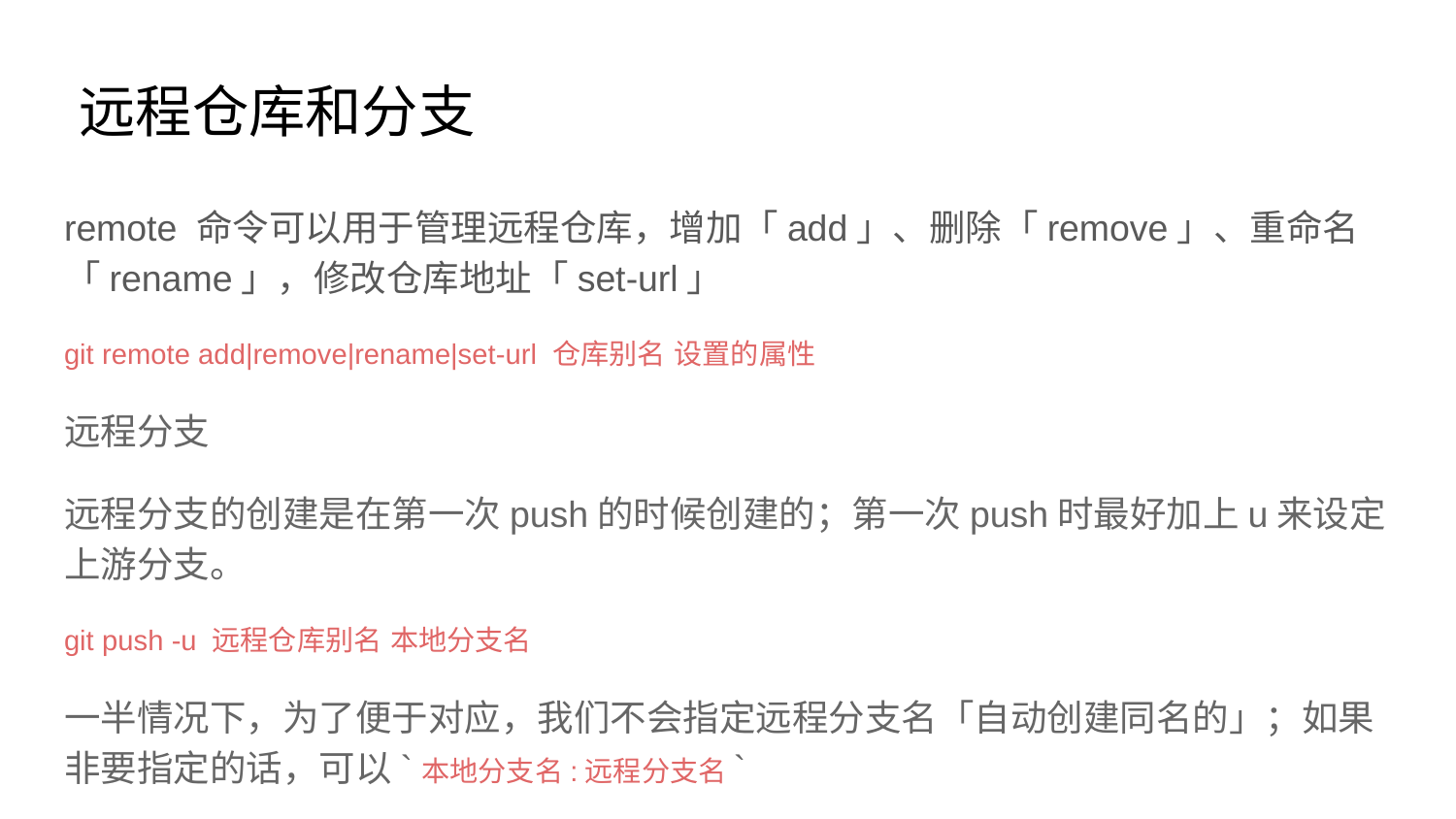

# 远程仓库和分支
remote 命令可以用于管理远程仓库，增加「add」、删除「remove」、重命名「rename」，修改仓库地址「set-url」
git remote add|remove|rename|set-url 仓库别名 设置的属性
远程分支
远程分支的创建是在第一次push的时候创建的；第一次push时最好加上u来设定上游分支。
git push -u 远程仓库别名 本地分支名
一半情况下，为了便于对应，我们不会指定远程分支名「自动创建同名的」；如果非要指定的话，可以`本地分支名:远程分支名`